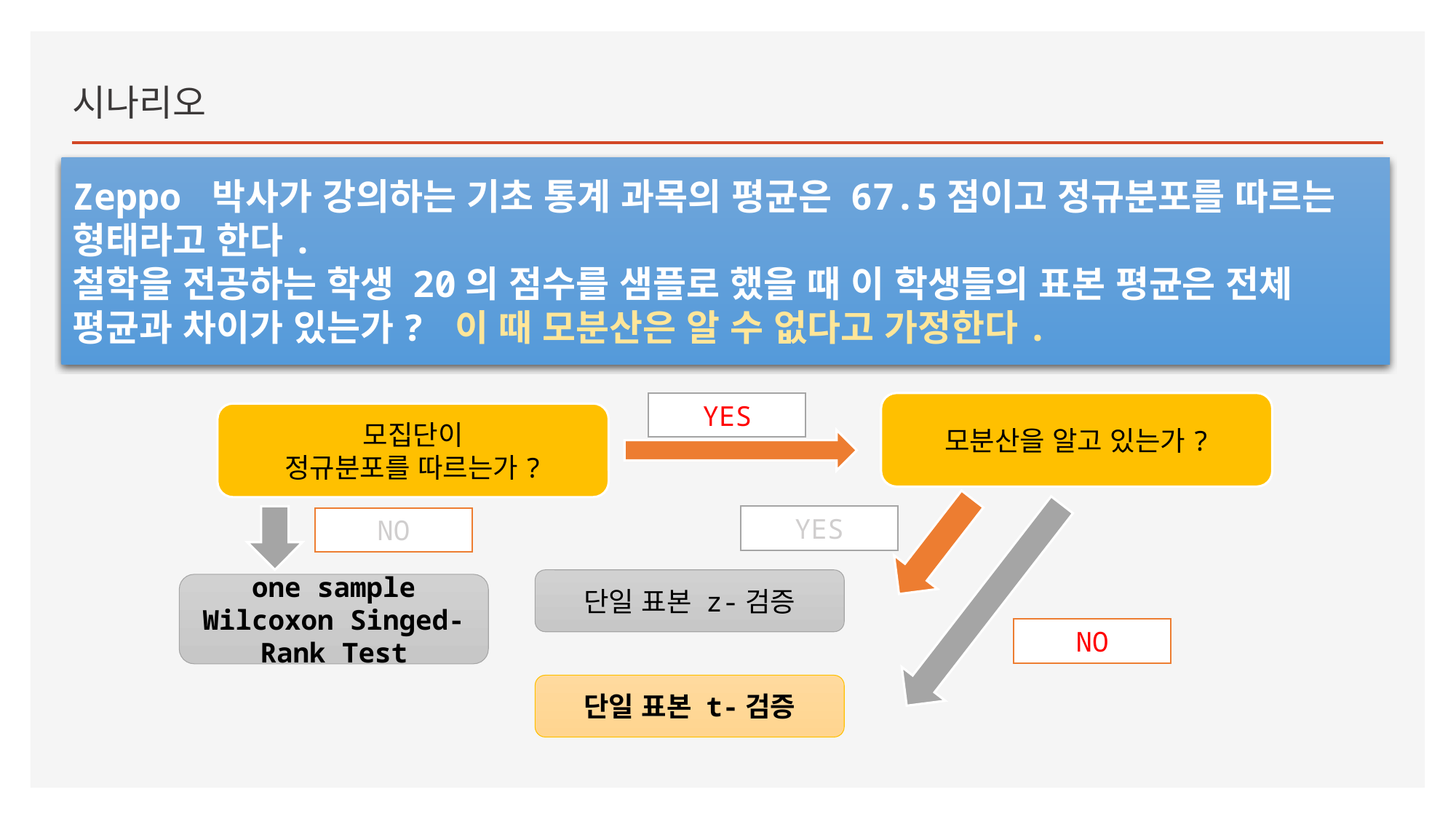

시나리오
Zeppo 박사가 강의하는 기초 통계 과목의 평균은 67.5점이고 정규분포를 따르는 형태라고 한다.
철학을 전공하는 학생 20의 점수를 샘플로 했을 때 이 학생들의 표본 평균은 전체 평균과 차이가 있는가? 이 때 모분산은 알 수 없다고 가정한다.
YES
모분산을 알고 있는가?
모집단이
정규분포를 따르는가?

YES
NO

단일 표본 z-검증
one sample Wilcoxon Singed-Rank Test

NO
단일 표본 t-검증